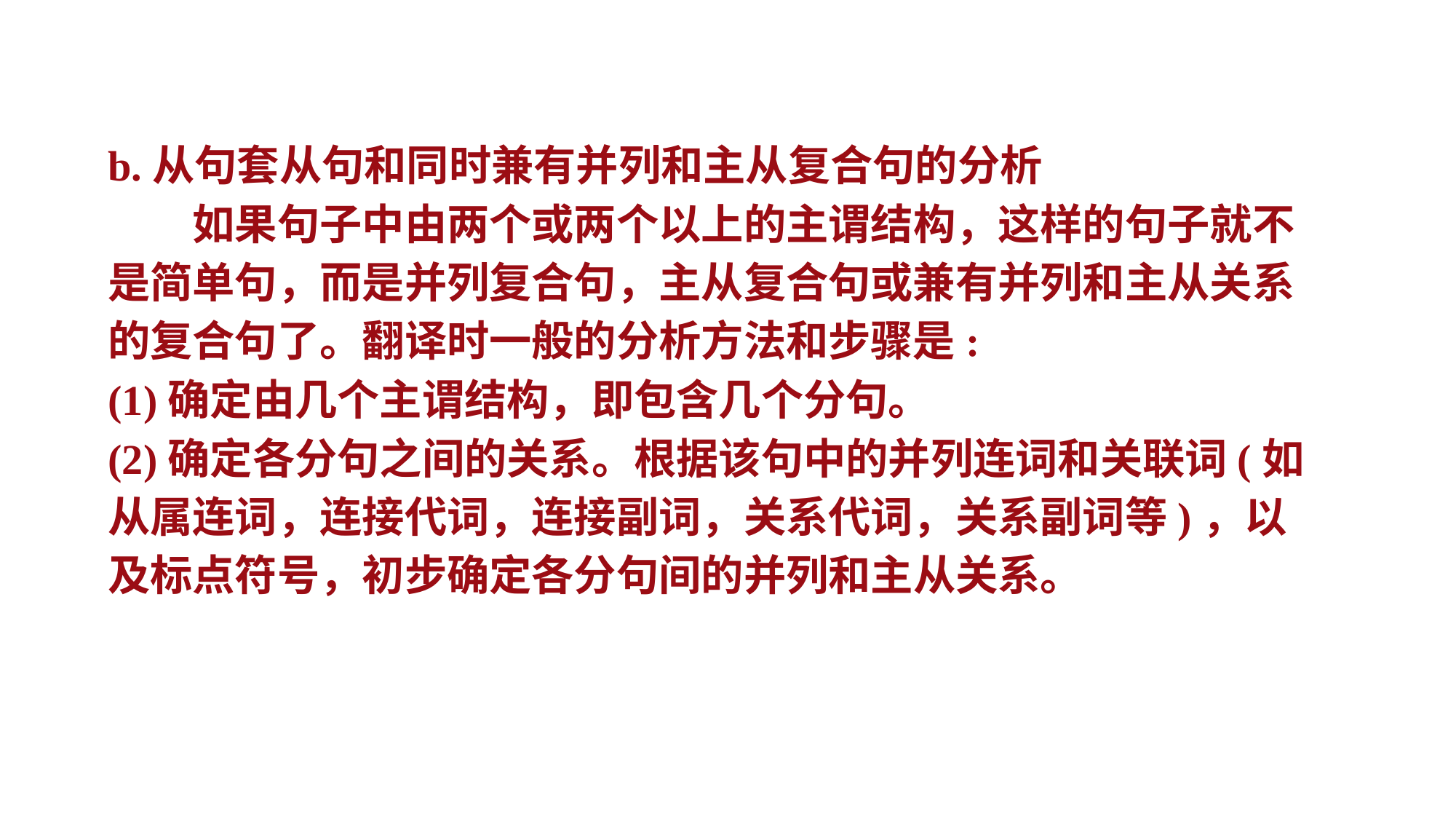

b.从句套从句和同时兼有并列和主从复合句的分析
　　如果句子中由两个或两个以上的主谓结构，这样的句子就不是简单句，而是并列复合句，主从复合句或兼有并列和主从关系的复合句了。翻译时一般的分析方法和步骤是:
(1)确定由几个主谓结构，即包含几个分句。
(2)确定各分句之间的关系。根据该句中的并列连词和关联词(如从属连词，连接代词，连接副词，关系代词，关系副词等)，以及标点符号，初步确定各分句间的并列和主从关系。